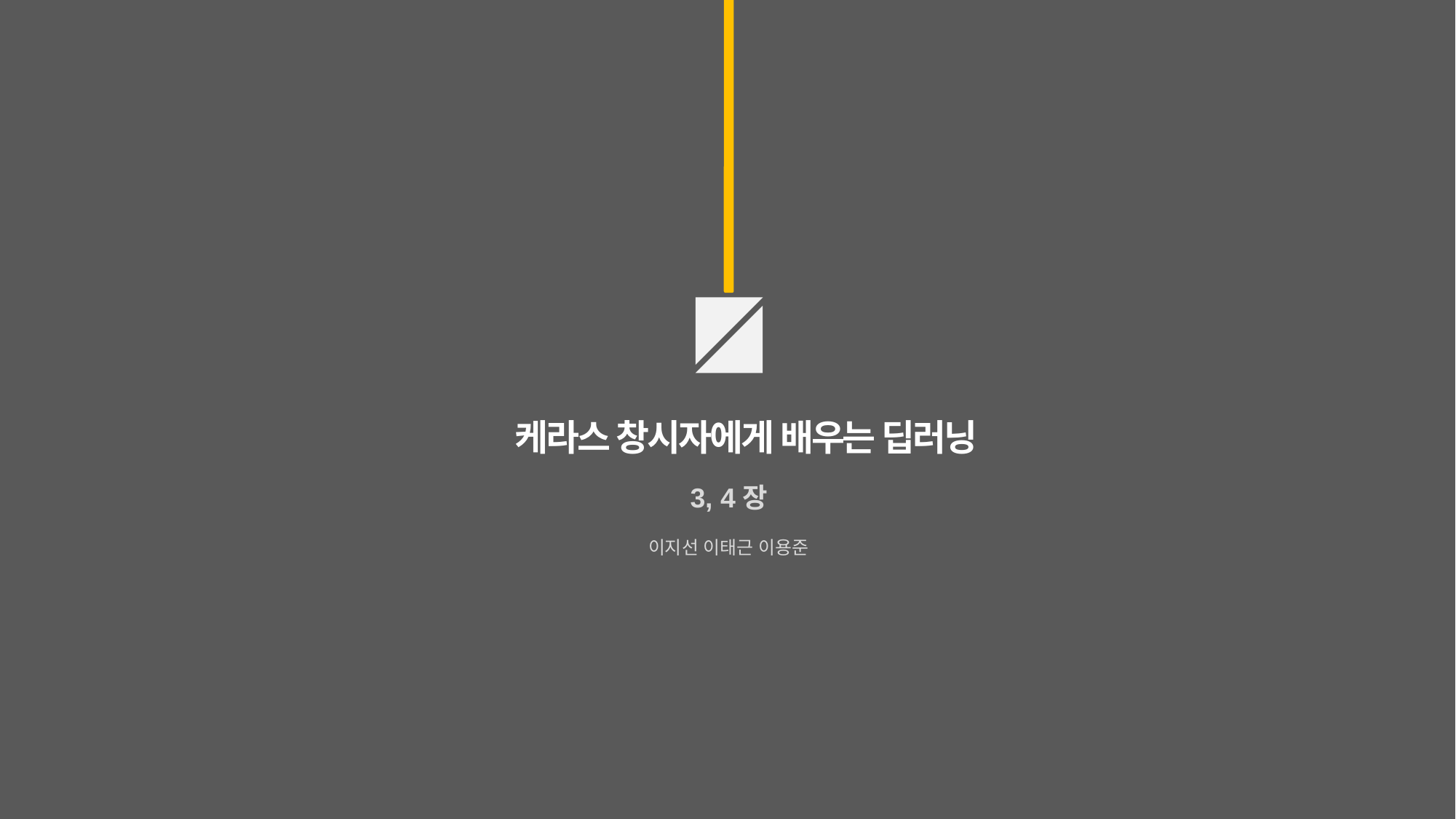

케라스 창시자에게 배우는 딥러닝
3, 4장
이지선 이태근 이용준